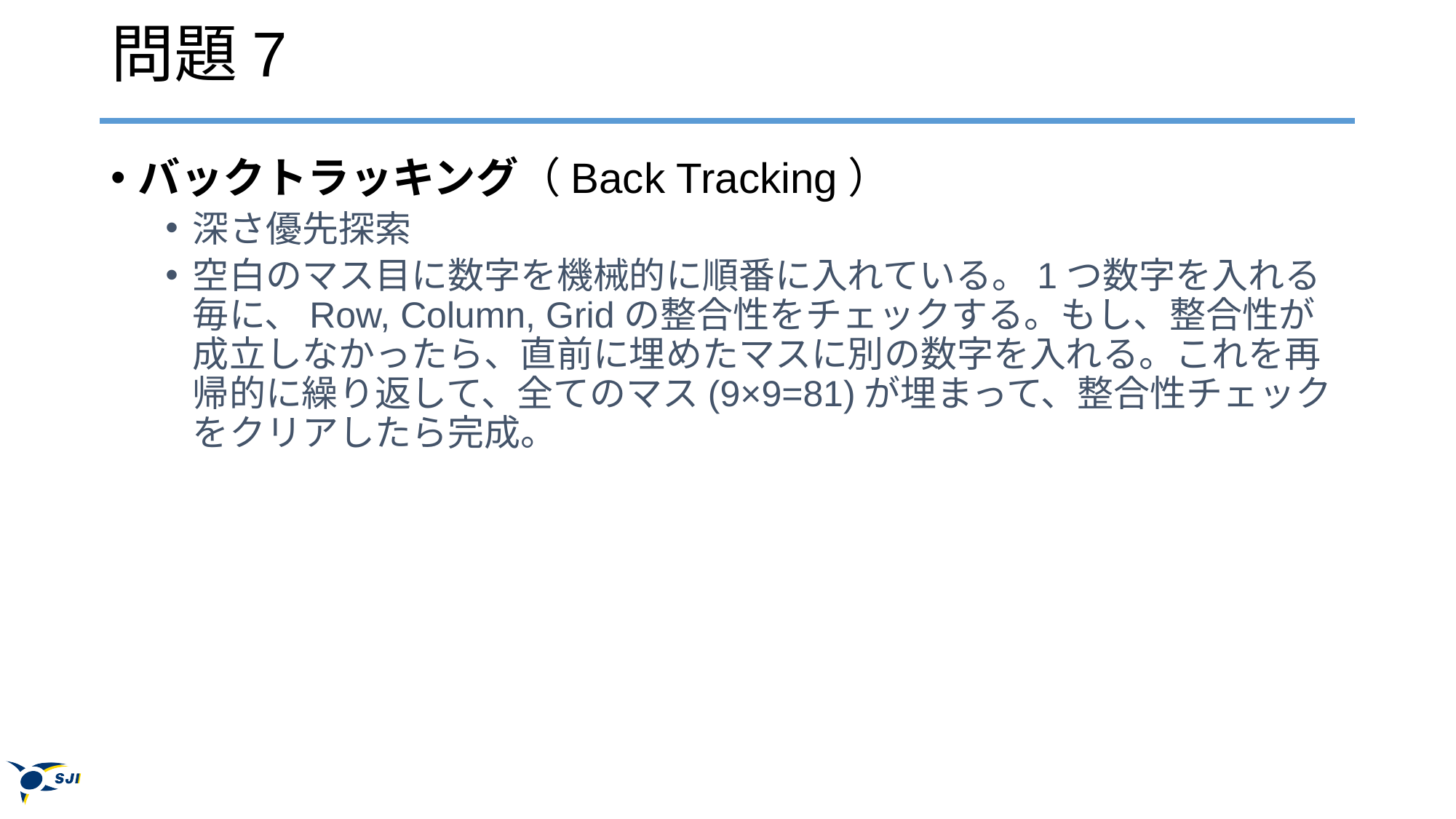

# 問題7
バックトラッキング（Back Tracking）
深さ優先探索
空白のマス目に数字を機械的に順番に入れている。1つ数字を入れる毎に、Row, Column, Gridの整合性をチェックする。もし、整合性が成立しなかったら、直前に埋めたマスに別の数字を入れる。これを再帰的に繰り返して、全てのマス(9×9=81)が埋まって、整合性チェックをクリアしたら完成。